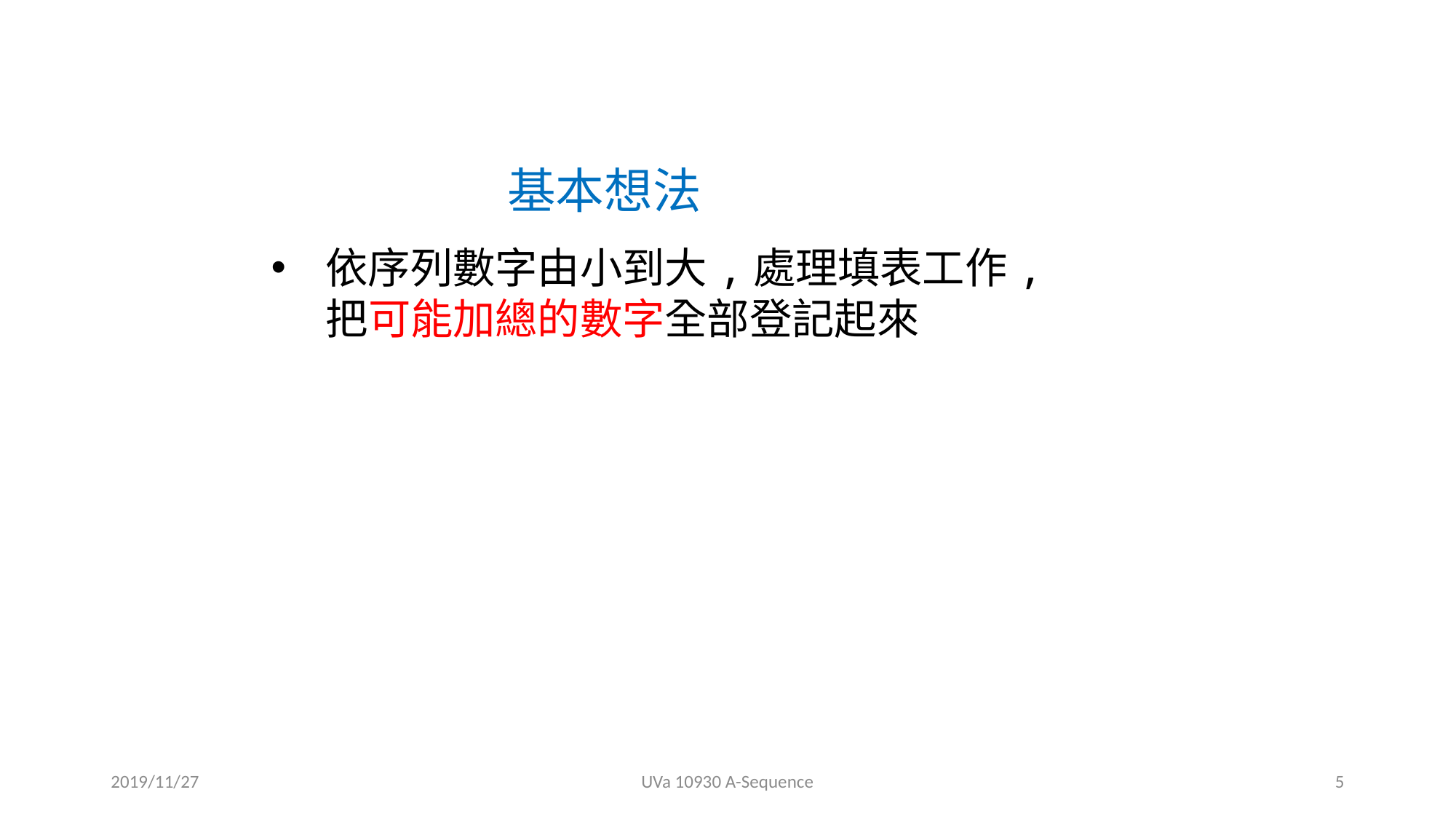

基本想法
依序列數字由小到大,處理填表工作,把可能加總的數字全部登記起來
2019/11/27
UVa 10930 A-Sequence
5